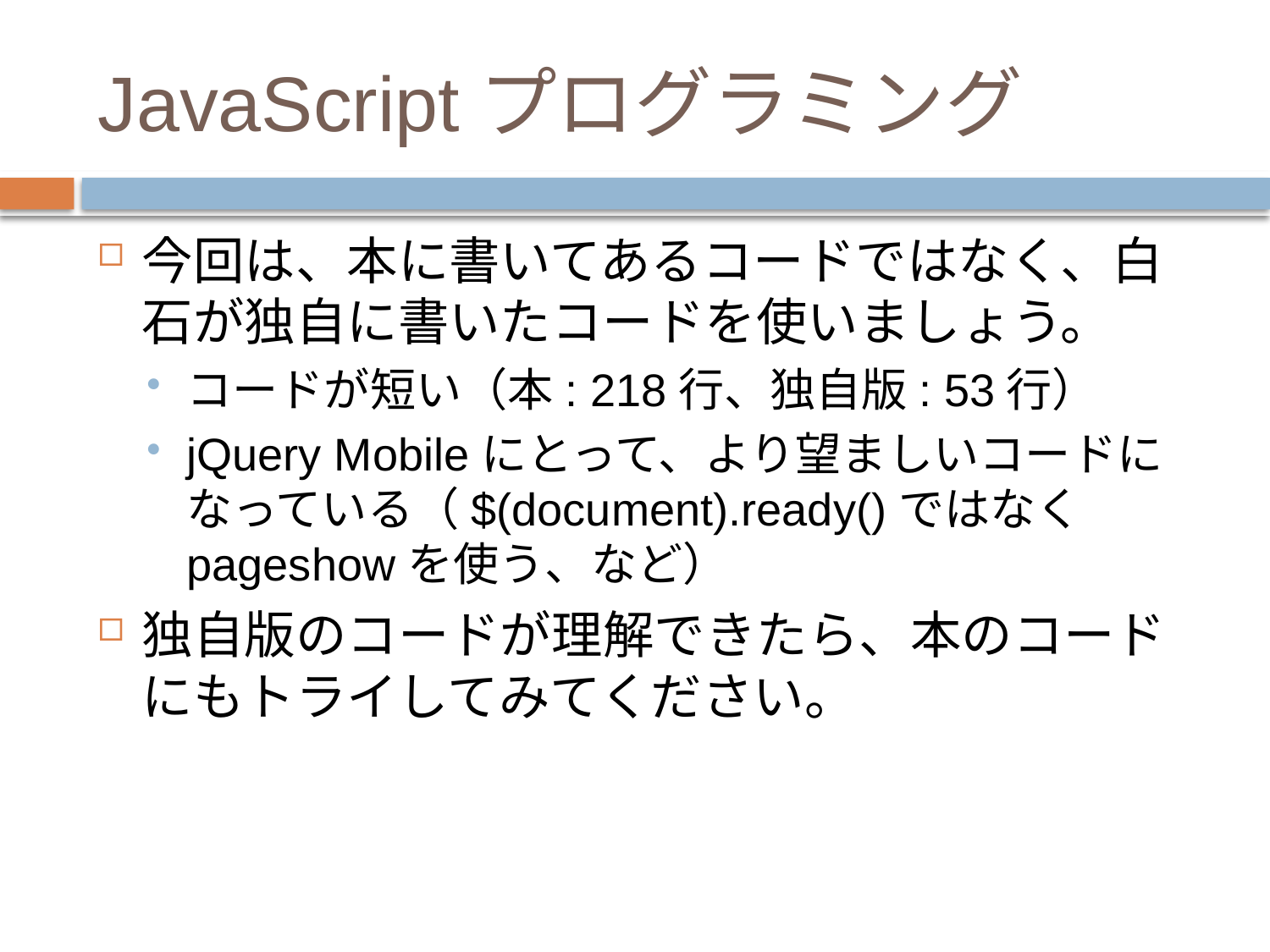

# JavaScriptプログラミング
今回は、本に書いてあるコードではなく、白石が独自に書いたコードを使いましょう。
コードが短い（本: 218行、独自版: 53行）
jQuery Mobileにとって、より望ましいコードになっている（$(document).ready()ではなくpageshowを使う、など）
独自版のコードが理解できたら、本のコードにもトライしてみてください。